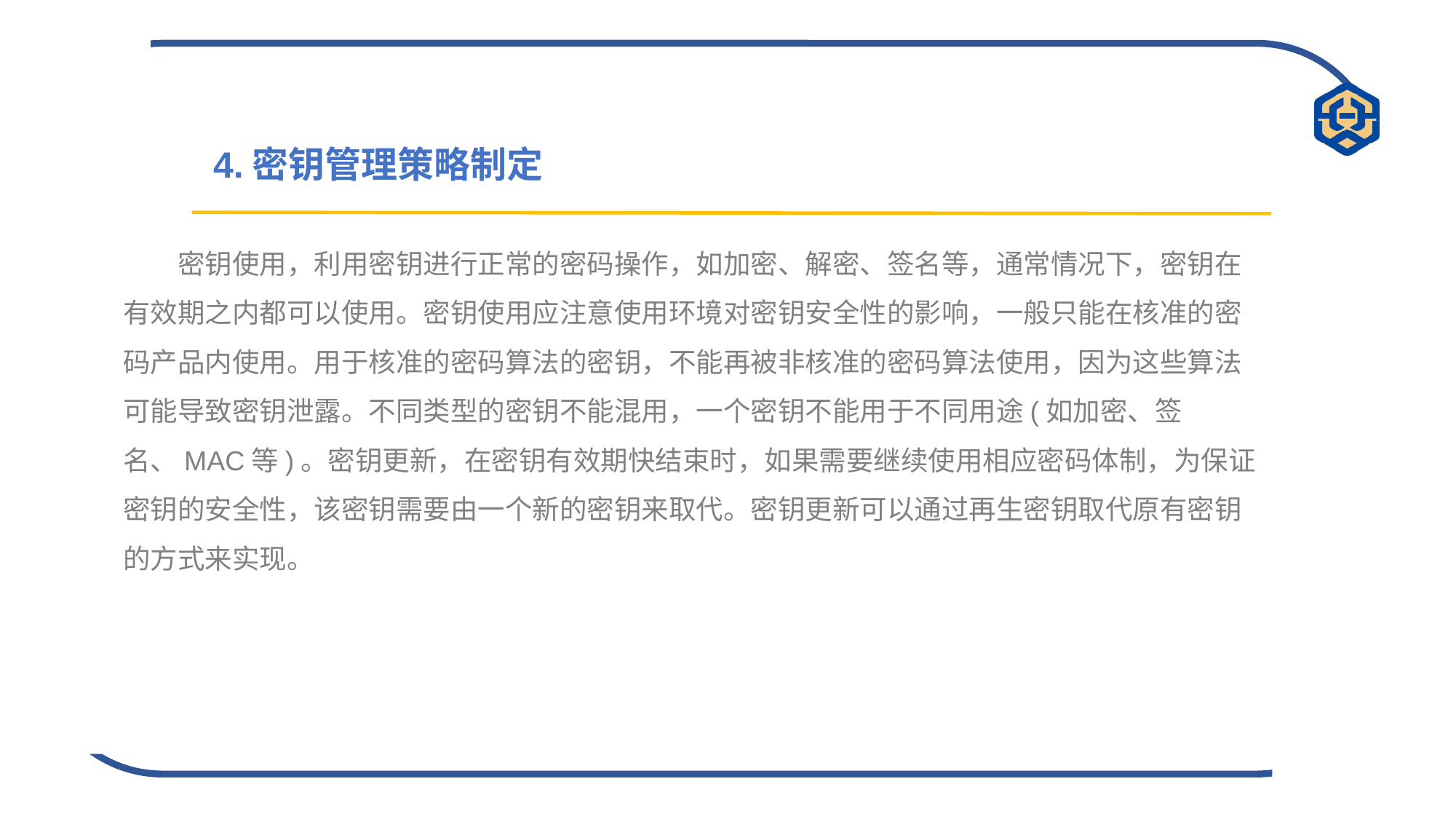

4.密钥管理策略制定
密钥使用，利用密钥进行正常的密码操作，如加密、解密、签名等，通常情况下，密钥在有效期之内都可以使用。密钥使用应注意使用环境对密钥安全性的影响，一般只能在核准的密码产品内使用。用于核准的密码算法的密钥，不能再被非核准的密码算法使用，因为这些算法可能导致密钥泄露。不同类型的密钥不能混用，一个密钥不能用于不同用途(如加密、签名、MAC等)。密钥更新，在密钥有效期快结束时，如果需要继续使用相应密码体制，为保证密钥的安全性，该密钥需要由一个新的密钥来取代。密钥更新可以通过再生密钥取代原有密钥的方式来实现。